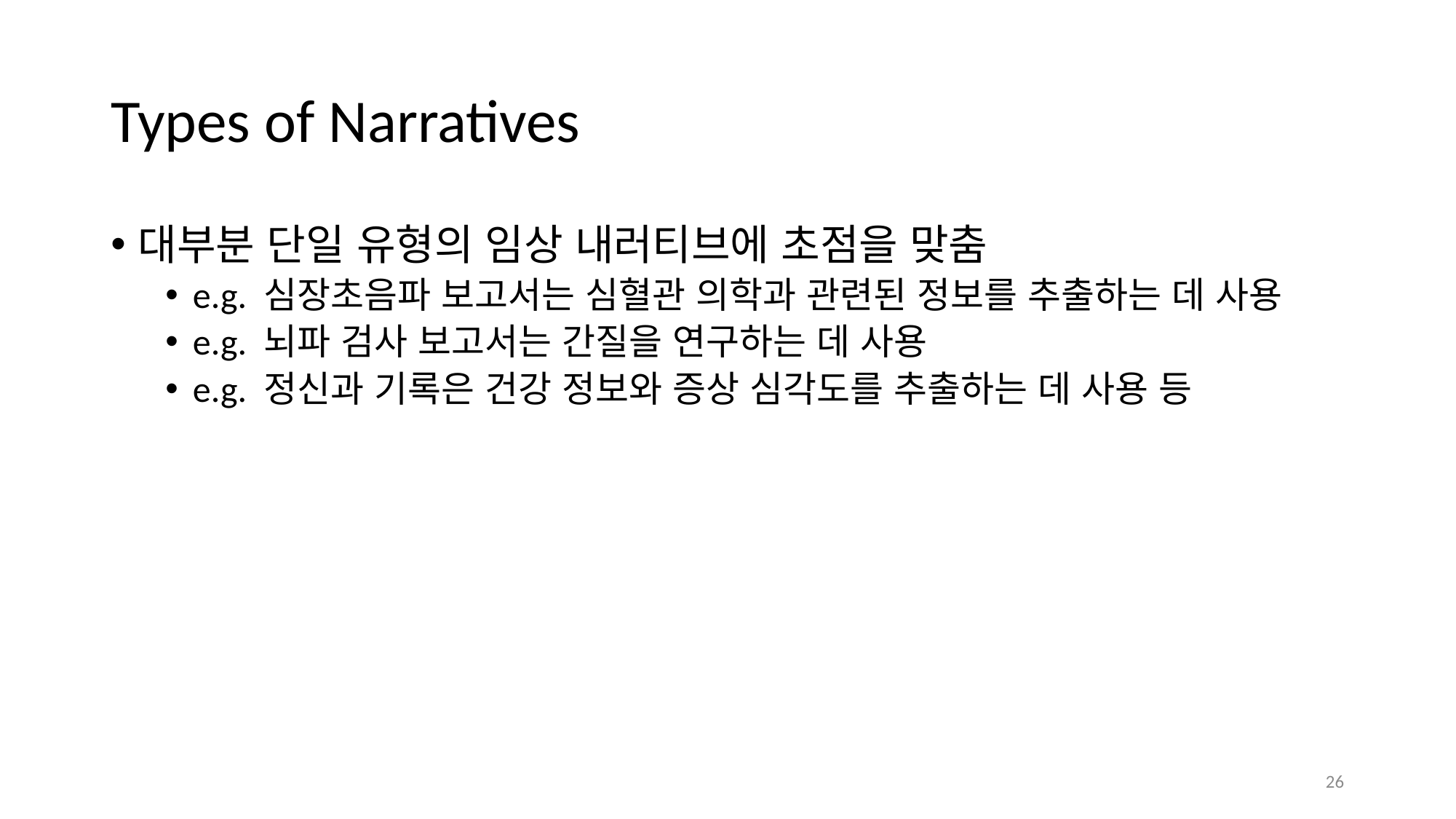

# Types of Narratives
대부분 단일 유형의 임상 내러티브에 초점을 맞춤
e.g. 심장초음파 보고서는 심혈관 의학과 관련된 정보를 추출하는 데 사용
e.g. 뇌파 검사 보고서는 간질을 연구하는 데 사용
e.g. 정신과 기록은 건강 정보와 증상 심각도를 추출하는 데 사용 등
26